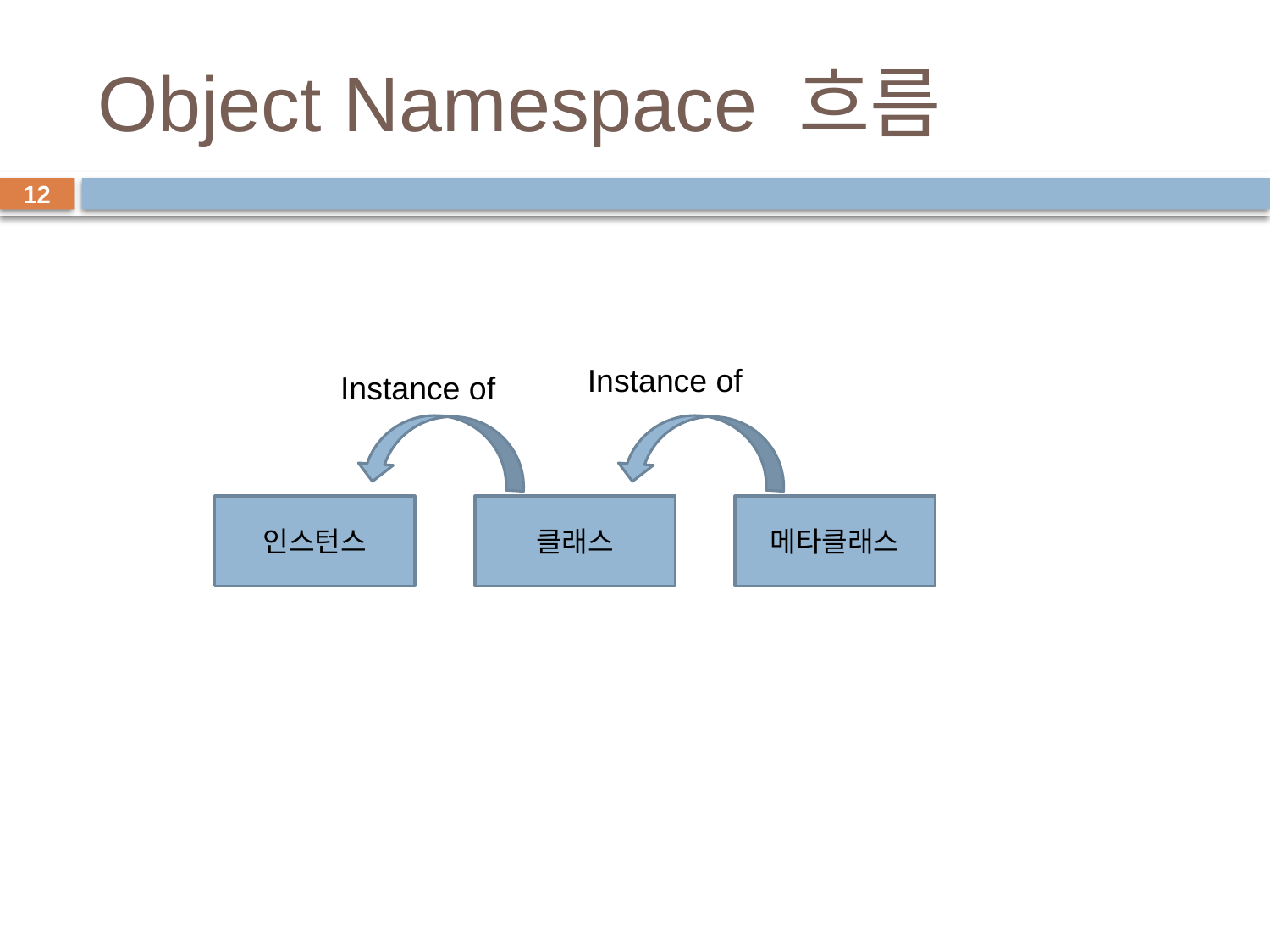

# Object Namespace 흐름
12
Instance of
Instance of

인스턴스
클래스
메타클래스